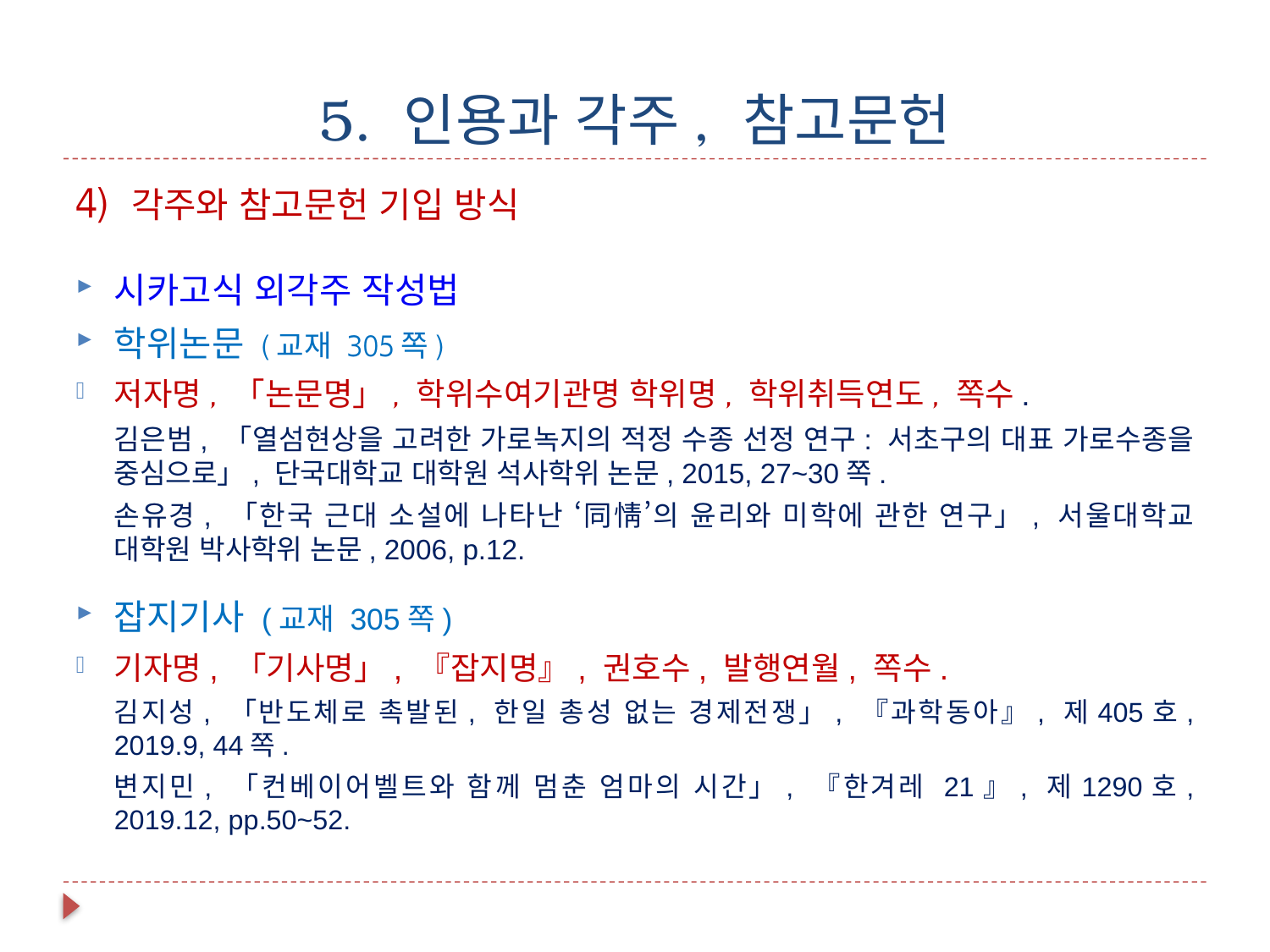

# 5. 인용과 각주, 참고문헌
4) 각주와 참고문헌 기입 방식

시카고식 외각주 작성법
학위논문 (교재 305쪽)
저자명, 「논문명」, 학위수여기관명 학위명, 학위취득연도, 쪽수.
김은범, 「열섬현상을 고려한 가로녹지의 적정 수종 선정 연구: 서초구의 대표 가로수종을 중심으로」, 단국대학교 대학원 석사학위 논문, 2015, 27~30쪽.
손유경, 「한국 근대 소설에 나타난 ‘同情’의 윤리와 미학에 관한 연구」, 서울대학교 대학원 박사학위 논문, 2006, p.12.

잡지기사 (교재 305쪽)
기자명, 「기사명」, 『잡지명』, 권호수, 발행연월, 쪽수.
김지성, 「반도체로 촉발된, 한일 총성 없는 경제전쟁」, 『과학동아』, 제405호, 2019.9, 44쪽.
변지민, 「컨베이어벨트와 함께 멈춘 엄마의 시간」, 『한겨레 21』, 제1290호, 2019.12, pp.50~52.